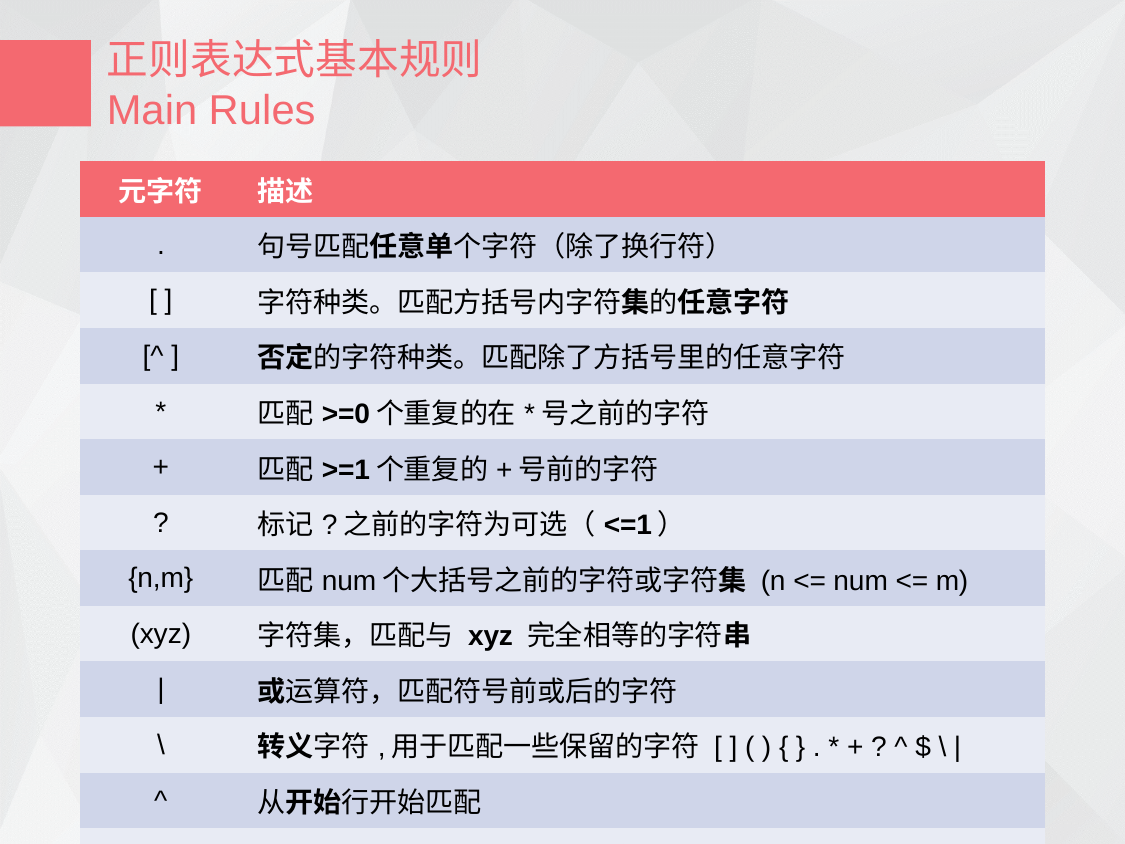

正则表达式基本规则
Main Rules

| 元字符 | 描述 |
| --- | --- |
| . | 句号匹配任意单个字符（除了换行符） |
| [ ] | 字符种类。匹配方括号内字符集的任意字符 |
| [^ ] | 否定的字符种类。匹配除了方括号里的任意字符 |
| \* | 匹配>=0个重复的在\*号之前的字符 |
| + | 匹配>=1个重复的+号前的字符 |
| ? | 标记?之前的字符为可选（<=1） |
| {n,m} | 匹配num个大括号之前的字符或字符集 (n <= num <= m) |
| (xyz) | 字符集，匹配与 xyz 完全相等的字符串 |
| | | 或运算符，匹配符号前或后的字符 |
| \ | 转义字符,用于匹配一些保留的字符 [ ] ( ) { } . \* + ? ^ $ \ | |
| ^ | 从开始行开始匹配 |
| $ | 从末端开始匹配（以某某结尾） |